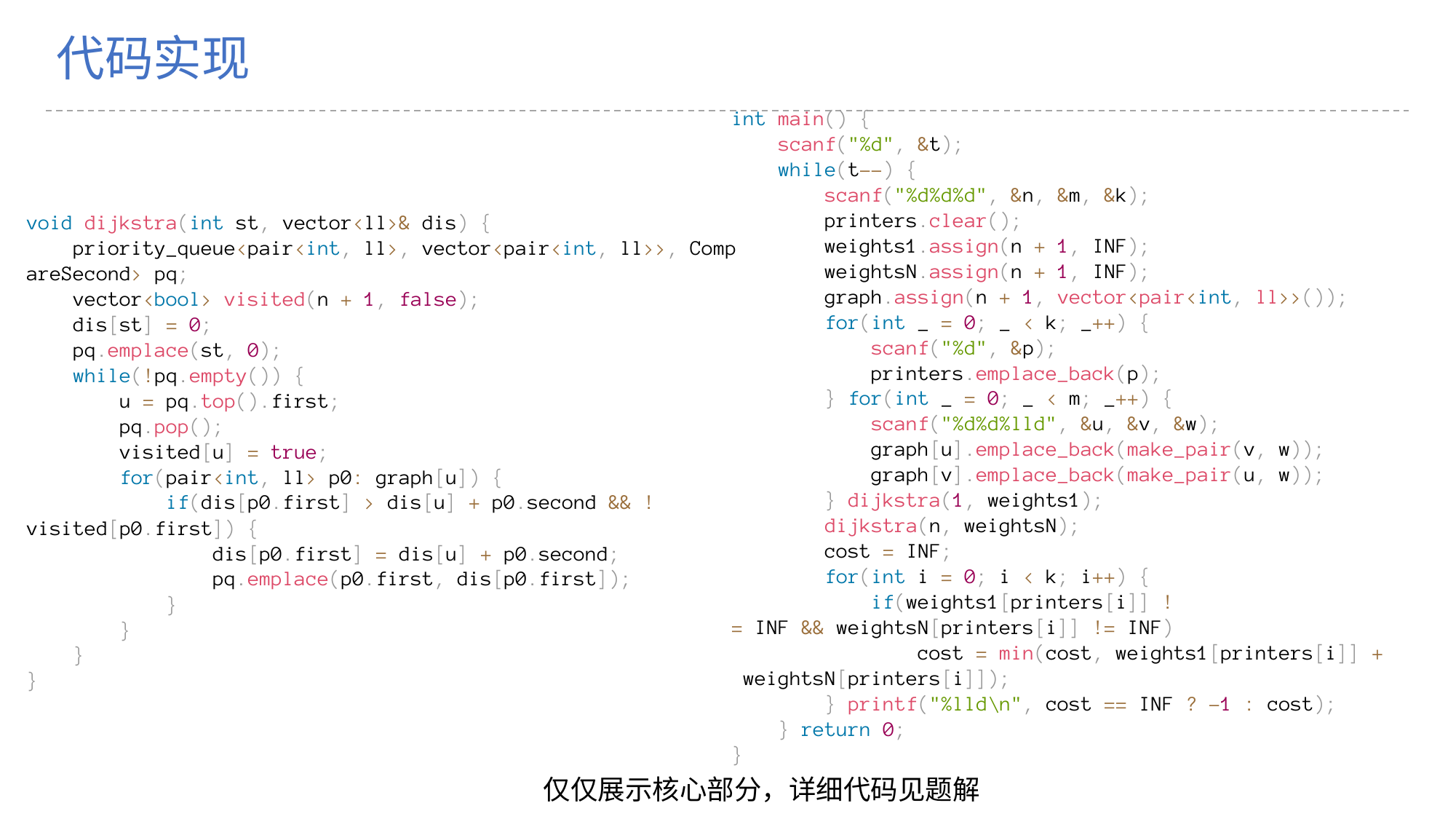

C

代码实现
int main() {
    scanf("%d", &t);
    while(t--) {
        scanf("%d%d%d", &n, &m, &k);
        printers.clear();
        weights1.assign(n + 1, INF);
        weightsN.assign(n + 1, INF);
        graph.assign(n + 1, vector<pair<int, ll>>());
        for(int _ = 0; _ < k; _++) {
            scanf("%d", &p);
            printers.emplace_back(p);
        } for(int _ = 0; _ < m; _++) {
            scanf("%d%d%lld", &u, &v, &w);
            graph[u].emplace_back(make_pair(v, w));
            graph[v].emplace_back(make_pair(u, w));
        } dijkstra(1, weights1);
        dijkstra(n, weightsN);
        cost = INF;
        for(int i = 0; i < k; i++) {
            if(weights1[printers[i]] != INF && weightsN[printers[i]] != INF)
                cost = min(cost, weights1[printers[i]] + weightsN[printers[i]]);
        } printf("%lld\n", cost == INF ? -1 : cost);
    } return 0;
}
void dijkstra(int st, vector<ll>& dis) {
    priority_queue<pair<int, ll>, vector<pair<int, ll>>, CompareSecond> pq;
    vector<bool> visited(n + 1, false);
    dis[st] = 0;
    pq.emplace(st, 0);
    while(!pq.empty()) {
        u = pq.top().first;
        pq.pop();
        visited[u] = true;
        for(pair<int, ll> p0: graph[u]) {
            if(dis[p0.first] > dis[u] + p0.second && !visited[p0.first]) {
                dis[p0.first] = dis[u] + p0.second;
                pq.emplace(p0.first, dis[p0.first]);
            }
        }
    }
}
仅仅展示核心部分，详细代码见题解